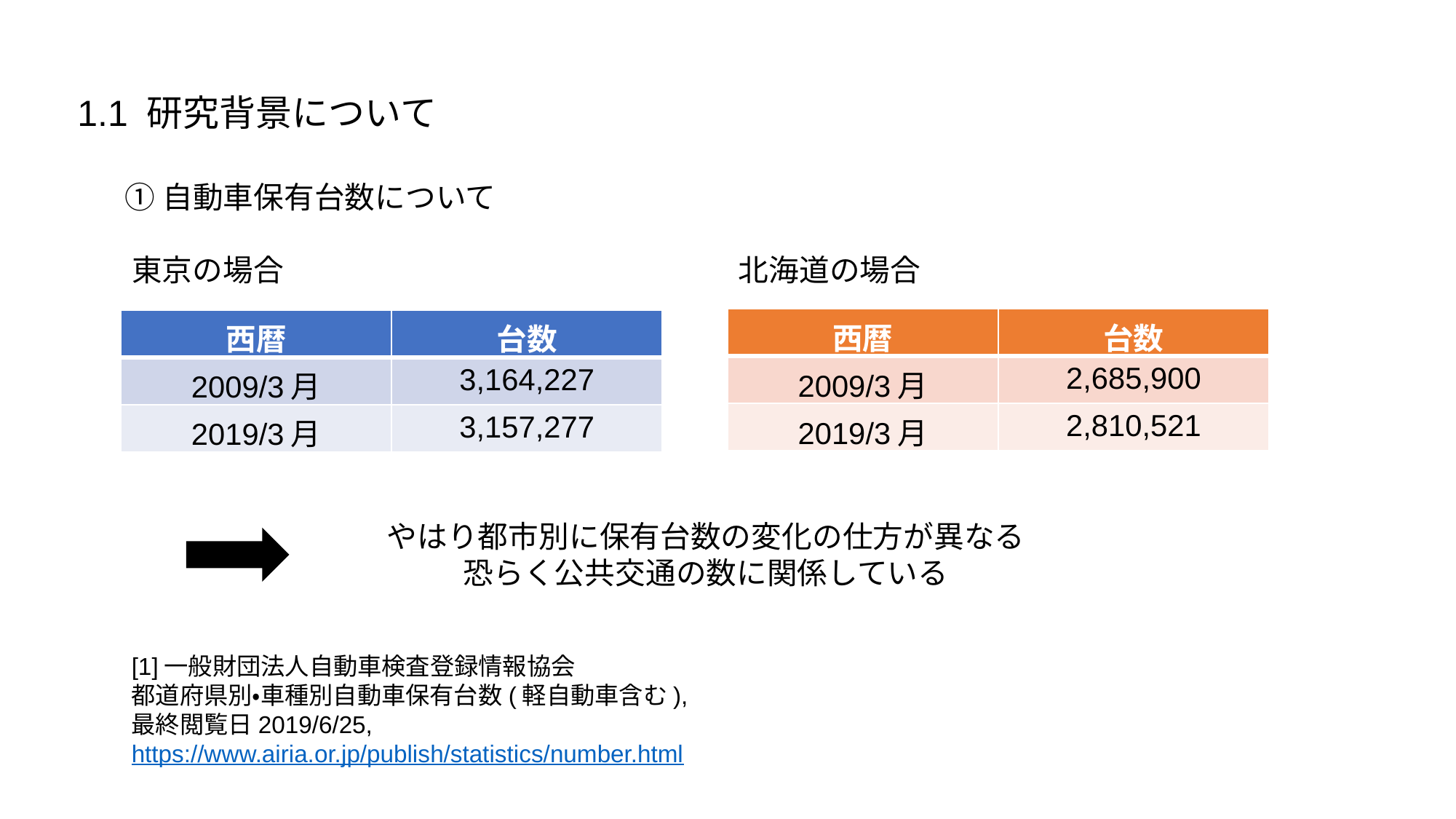

1.1 研究背景について
①自動車保有台数について
東京の場合
北海道の場合
| 西暦 | 台数 |
| --- | --- |
| 2009/3月 | 2,685,900 |
| 2019/3月 | 2,810,521 |
| 西暦 | 台数 |
| --- | --- |
| 2009/3月 | 3,164,227 |
| 2019/3月 | 3,157,277 |
やはり都市別に保有台数の変化の仕方が異なる
恐らく公共交通の数に関係している

[1]一般財団法人自動車検査登録情報協会
都道府県別・車種別自動車保有台数(軽自動車含む),
最終閲覧日2019/6/25,
https://www.airia.or.jp/publish/statistics/number.html